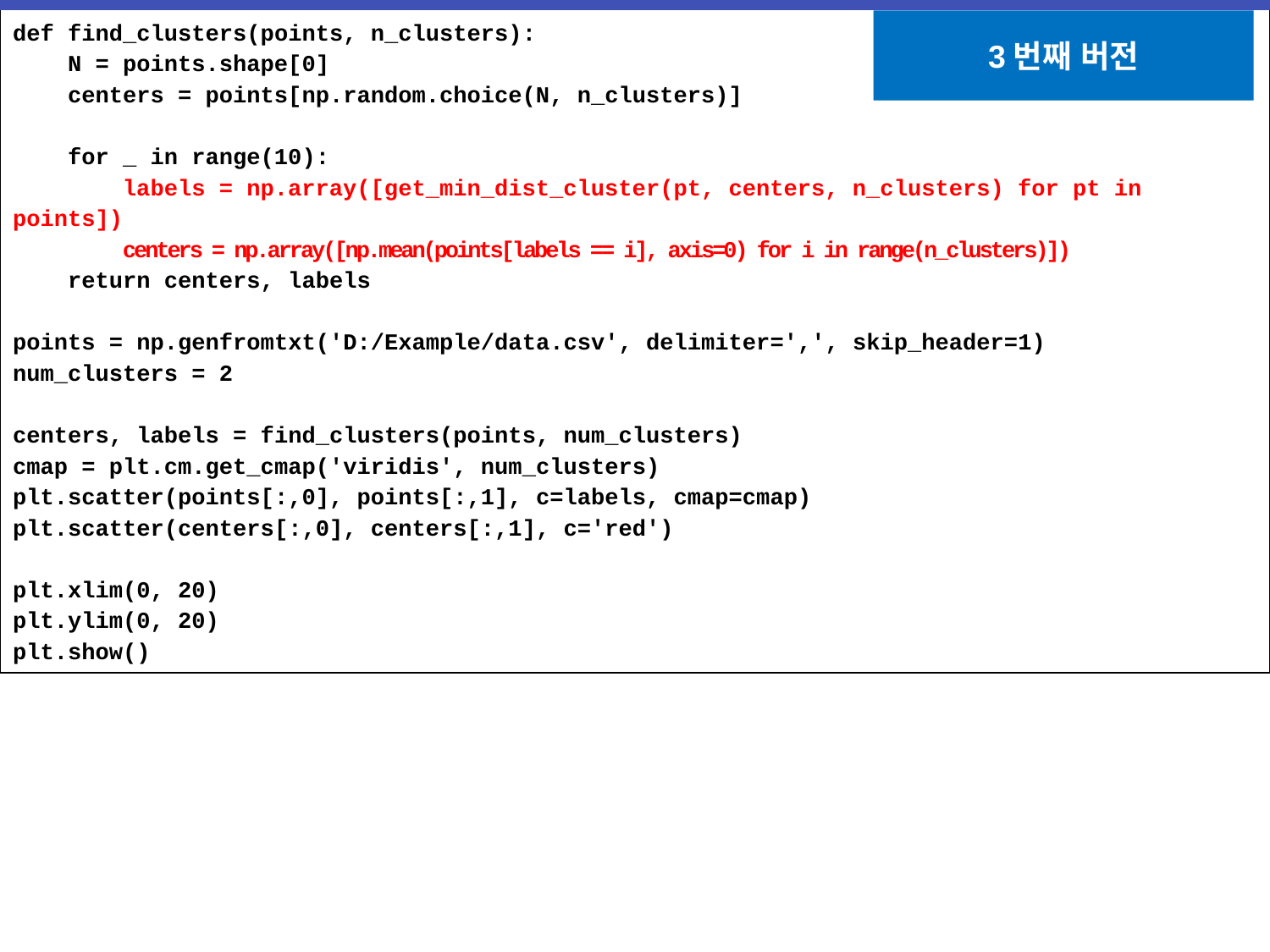

| def find\_clusters(points, n\_clusters): N = points.shape[0] centers = points[np.random.choice(N, n\_clusters)] for \_ in range(10): labels = np.array([get\_min\_dist\_cluster(pt, centers, n\_clusters) for pt in points]) centers = np.array([np.mean(points[labels == i], axis=0) for i in range(n\_clusters)]) return centers, labels points = np.genfromtxt('D:/Example/data.csv', delimiter=',', skip\_header=1) num\_clusters = 2 centers, labels = find\_clusters(points, num\_clusters) cmap = plt.cm.get\_cmap('viridis', num\_clusters) plt.scatter(points[:,0], points[:,1], c=labels, cmap=cmap) plt.scatter(centers[:,0], centers[:,1], c='red') plt.xlim(0, 20) plt.ylim(0, 20) plt.show() |
| --- |
3번째 버전
# 판다스(Pandas) 없이 구현하기